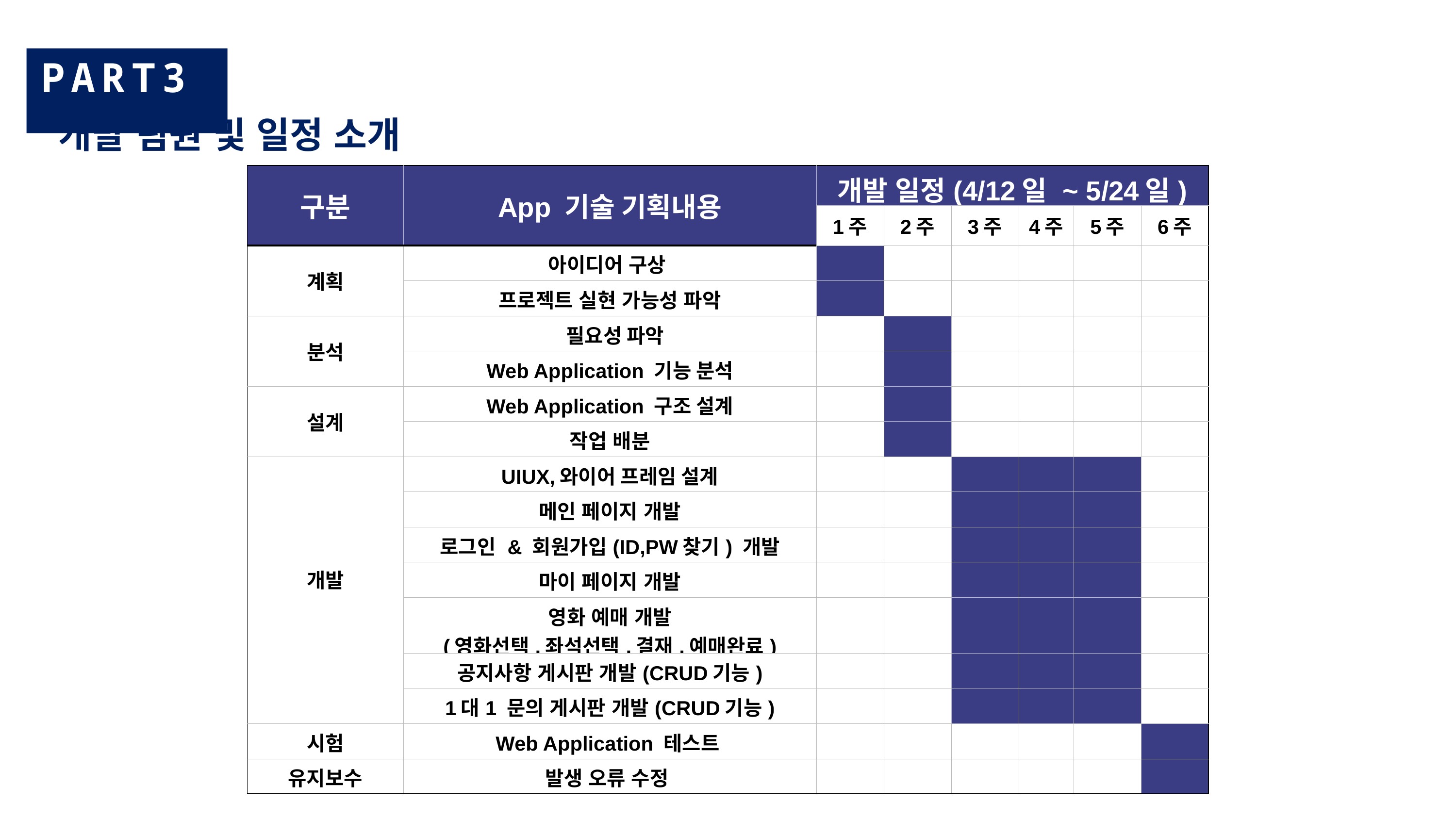

PART3
개발 팀원 및 일정 소개
| 구분 | App 기술 기획내용 | 개발 일정(4/12일 ~ 5/24일) |  |  |  |  |  |
| --- | --- | --- | --- | --- | --- | --- | --- |
|  |  | 1주 | 2주 | 3주 | 4주 | 5주 | 6주 |
| 계획 | 아이디어 구상 |  |  |  |  |  |  |
|  | 프로젝트 실현 가능성 파악 |  |  |  |  |  |  |
| 분석 | 필요성 파악 |  |  |  |  |  |  |
|  | Web Application 기능 분석 |  |  |  |  |  |  |
| 설계 | Web Application 구조 설계 |  |  |  |  |  |  |
|  | 작업 배분 |  |  |  |  |  |  |
| 개발 | UIUX,와이어 프레임 설계 |  |  |  |  |  |  |
|  | 메인 페이지 개발 |  |  |  |  |  |  |
|  | 로그인 & 회원가입(ID,PW찾기) 개발 |  |  |  |  |  |  |
|  | 마이 페이지 개발 |  |  |  |  |  |  |
|  | 영화 예매 개발 (영화선택,좌석선택,결재,예매완료) |  |  |  |  |  |  |
|  | 공지사항 게시판 개발(CRUD기능) |  |  |  |  |  |  |
|  | 1대1 문의 게시판 개발(CRUD기능) |  |  |  |  |  |  |
| 시험 | Web Application 테스트 |  |  |  |  |  |  |
| 유지보수 | 발생 오류 수정 |  |  |  |  |  |  |